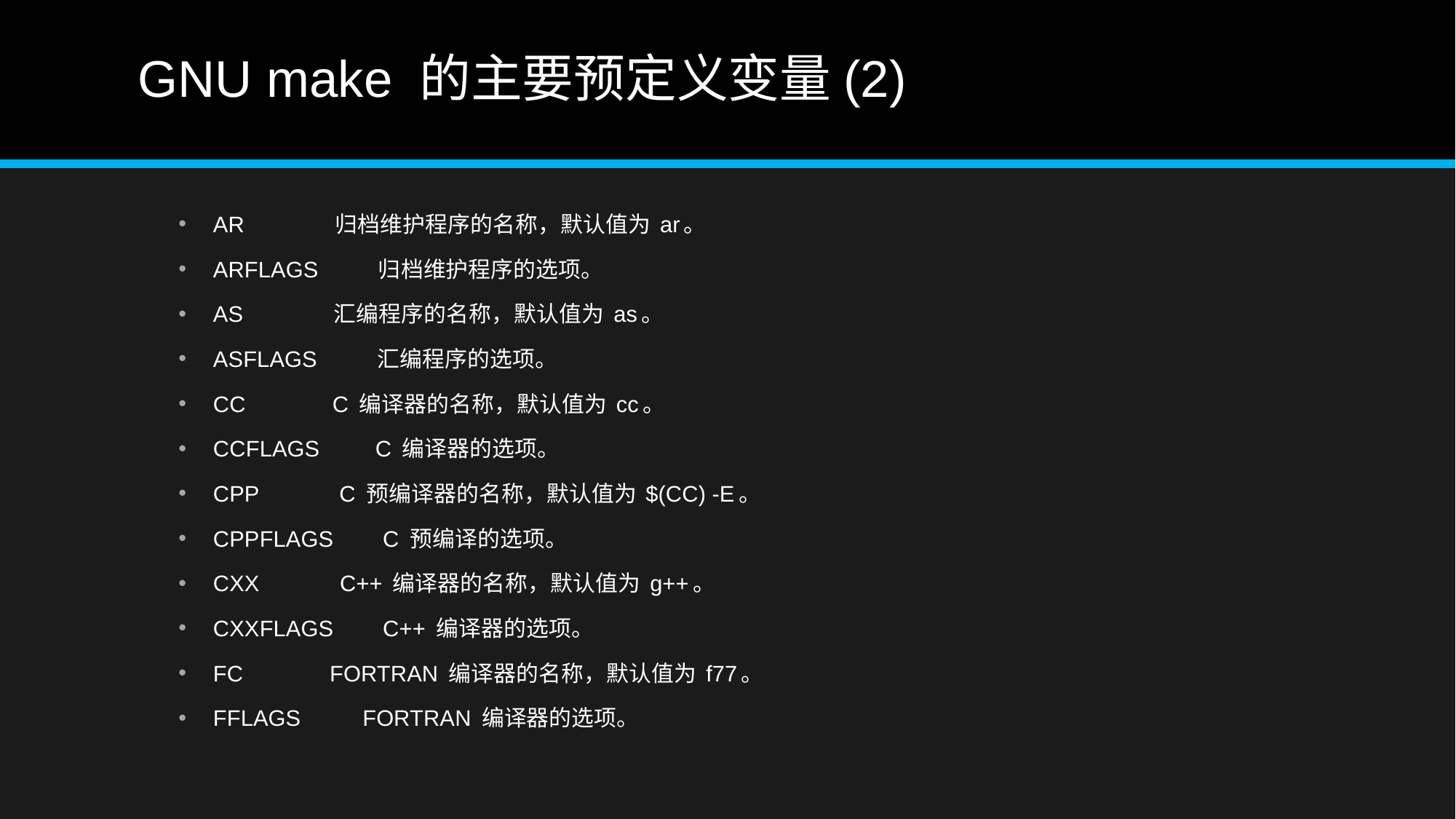

# GNU make 的主要预定义变量(2)
AR              归档维护程序的名称，默认值为 ar。
ARFLAGS         归档维护程序的选项。
AS              汇编程序的名称，默认值为 as。
ASFLAGS         汇编程序的选项。
CC              C 编译器的名称，默认值为 cc。
CCFLAGS         C 编译器的选项。
CPP             C 预编译器的名称，默认值为 $(CC) -E。
CPPFLAGS        C 预编译的选项。
CXX             C++ 编译器的名称，默认值为 g++。
CXXFLAGS        C++ 编译器的选项。
FC              FORTRAN 编译器的名称，默认值为 f77。
FFLAGS          FORTRAN 编译器的选项。